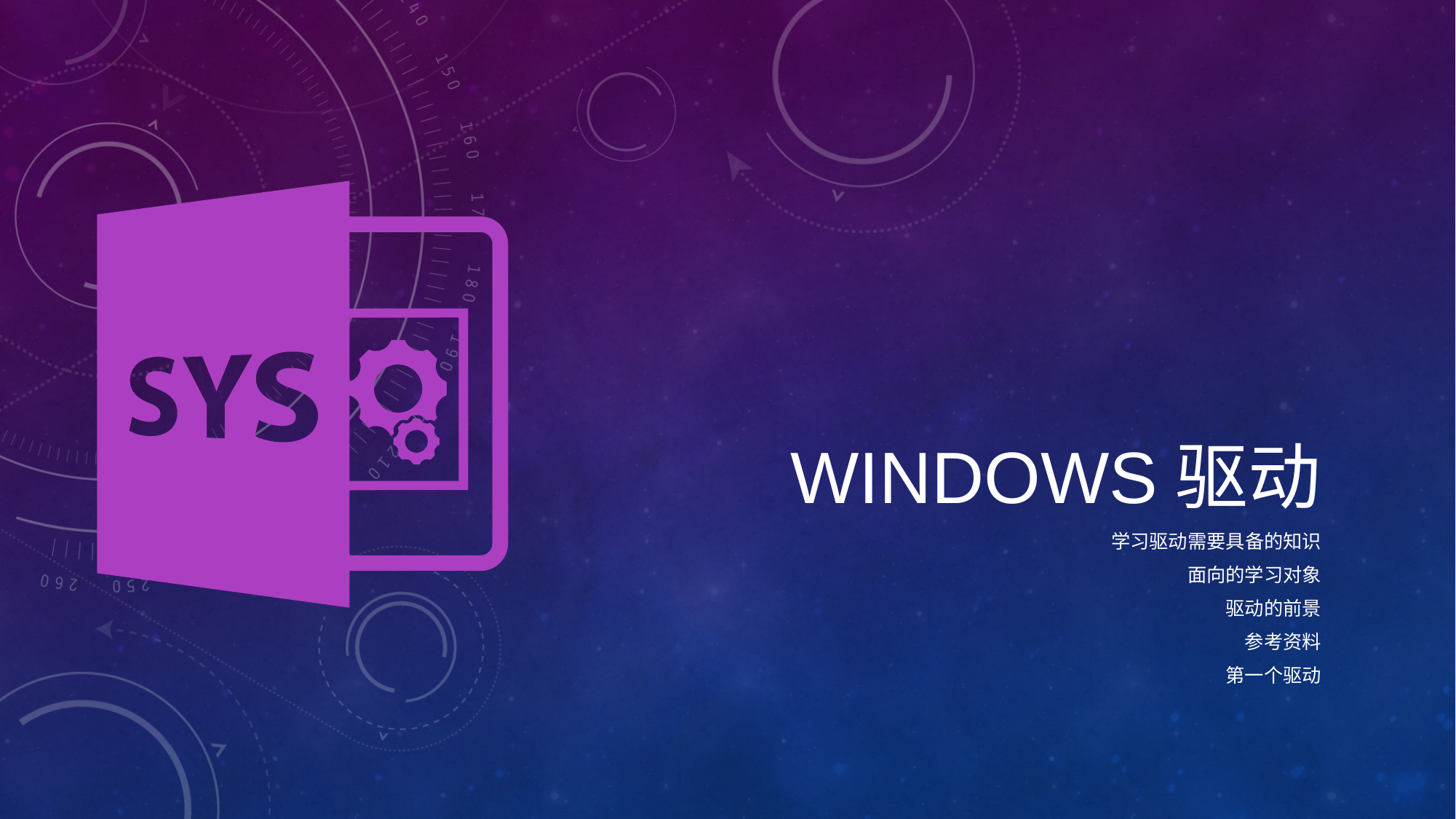

# Windows驱动
学习驱动需要具备的知识
面向的学习对象
驱动的前景
参考资料
第一个驱动